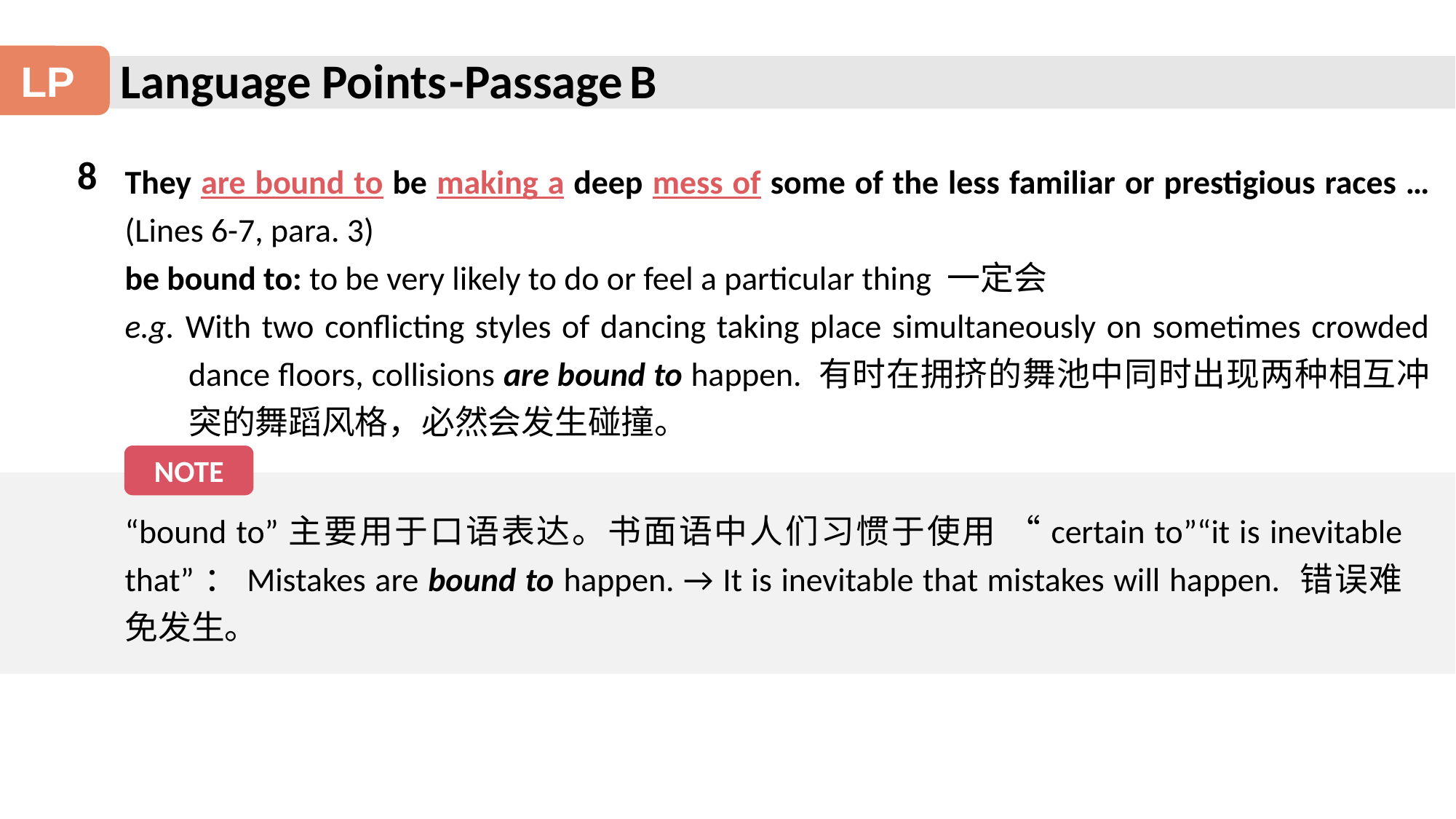

Language Points
-Passage B
LP

8
They are bound to be making a deep mess of some of the less familiar or prestigious races … (Lines 6-7, para. 3)
be bound to: to be very likely to do or feel a particular thing 一定会
e.g. With two conflicting styles of dancing taking place simultaneously on sometimes crowded dance floors, collisions are bound to happen. 有时在拥挤的舞池中同时出现两种相互冲突的舞蹈风格，必然会发生碰撞。
NOTE

“bound to”主要用于口语表达。书面语中人们习惯于使用 “certain to”“it is inevitable that”：Mistakes are bound to happen. → It is inevitable that mistakes will happen. 错误难免发生。